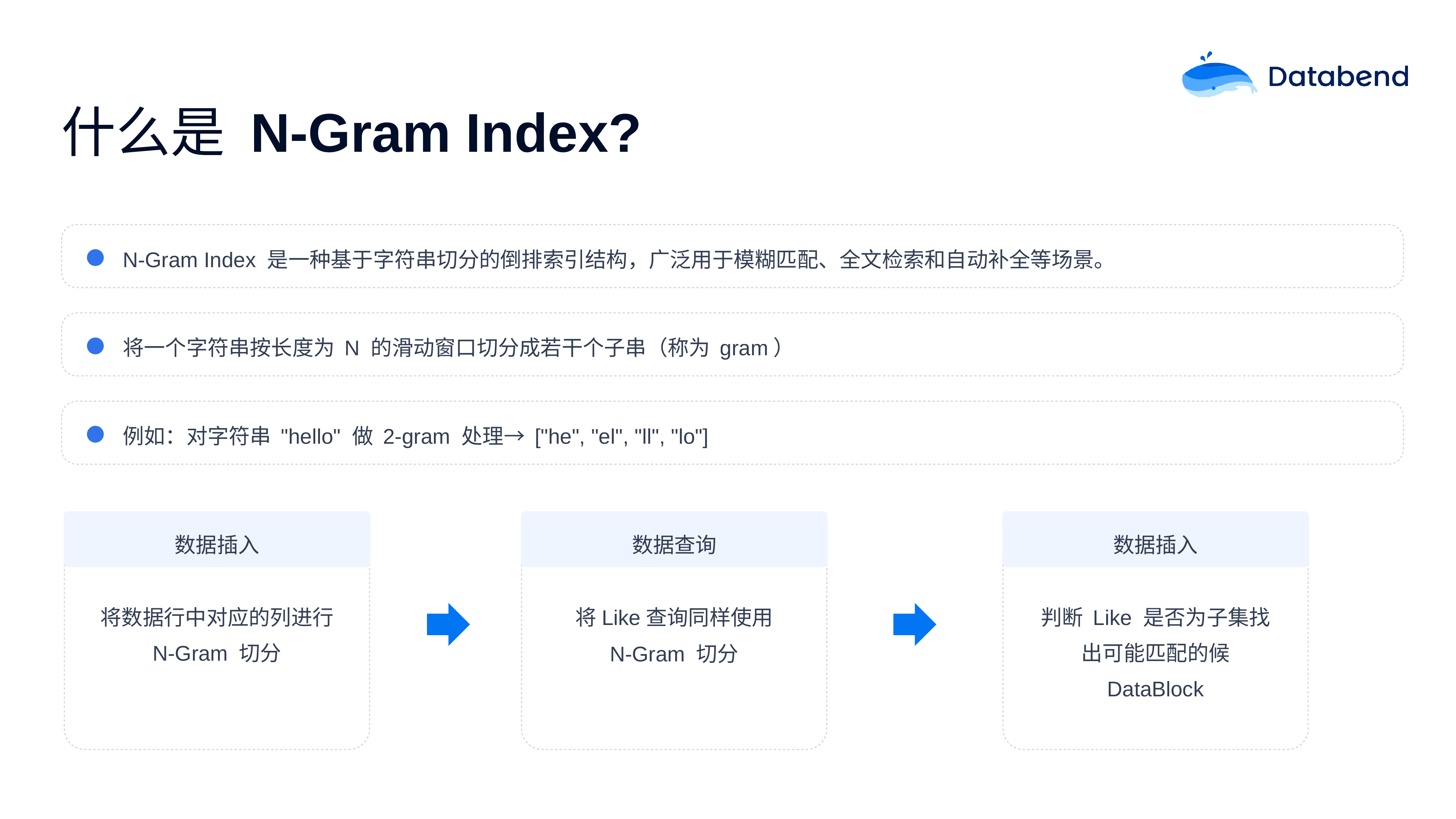

什么是 N-Gram Index?

N-Gram Index 是一种基于字符串切分的倒排索引结构，广泛用于模糊匹配、全文检索和自动补全等场景。

将一个字符串按长度为 N 的滑动窗口切分成若干个子串（称为 gram）

例如：对字符串 "hello" 做 2-gram 处理→ ["he", "el", "ll", "lo"]

数据插入

数据查询

数据插入

将数据行中对应的列进行 N-Gram 切分
将Like查询同样使用
N-Gram 切分
判断 Like 是否为子集找出可能匹配的候 DataBlock